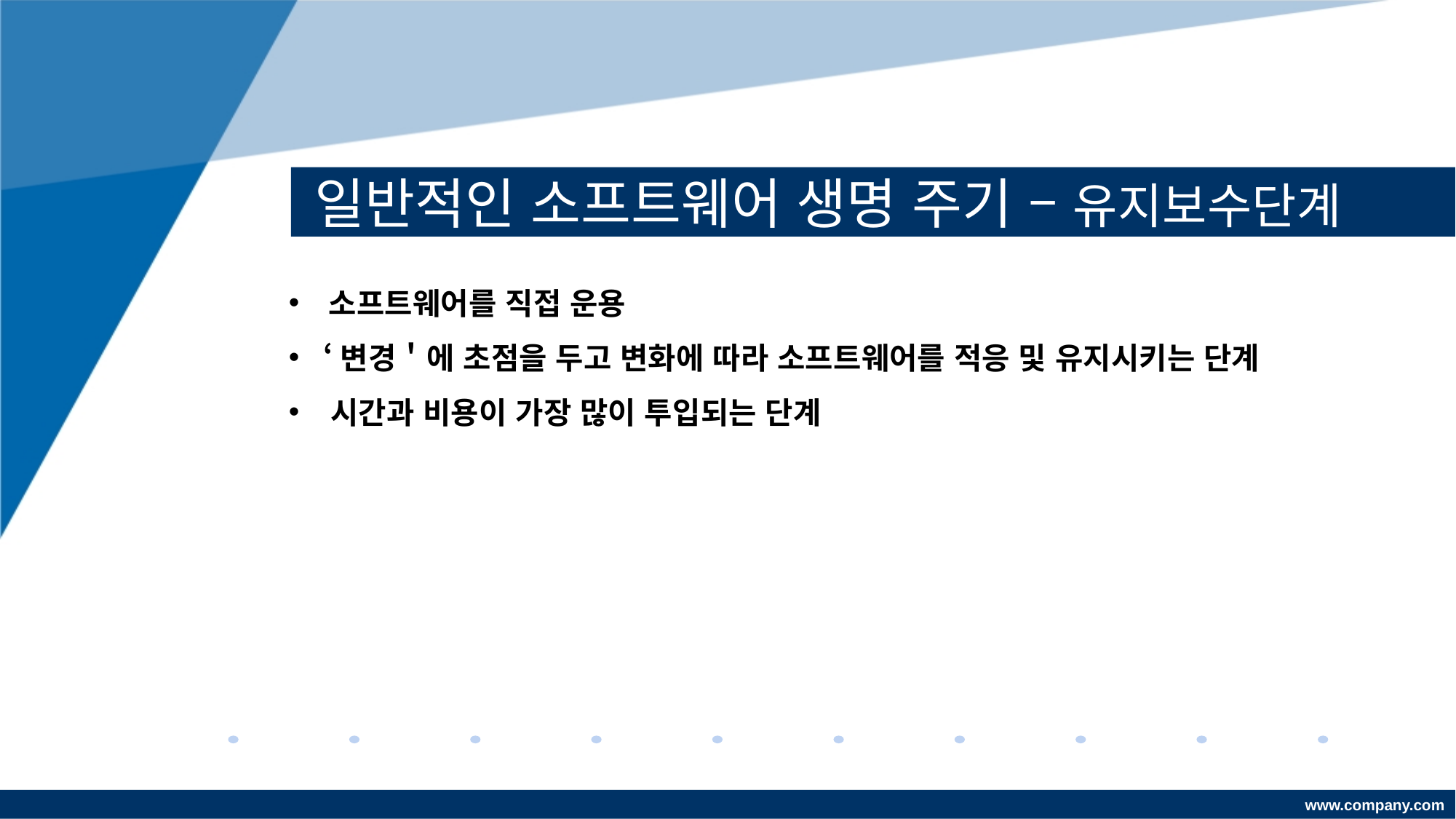

# 일반적인 소프트웨어 생명 주기 – 유지보수단계
 소프트웨어를 직접 운용
 ‘변경＇에 초점을 두고 변화에 따라 소프트웨어를 적응 및 유지시키는 단계
 시간과 비용이 가장 많이 투입되는 단계